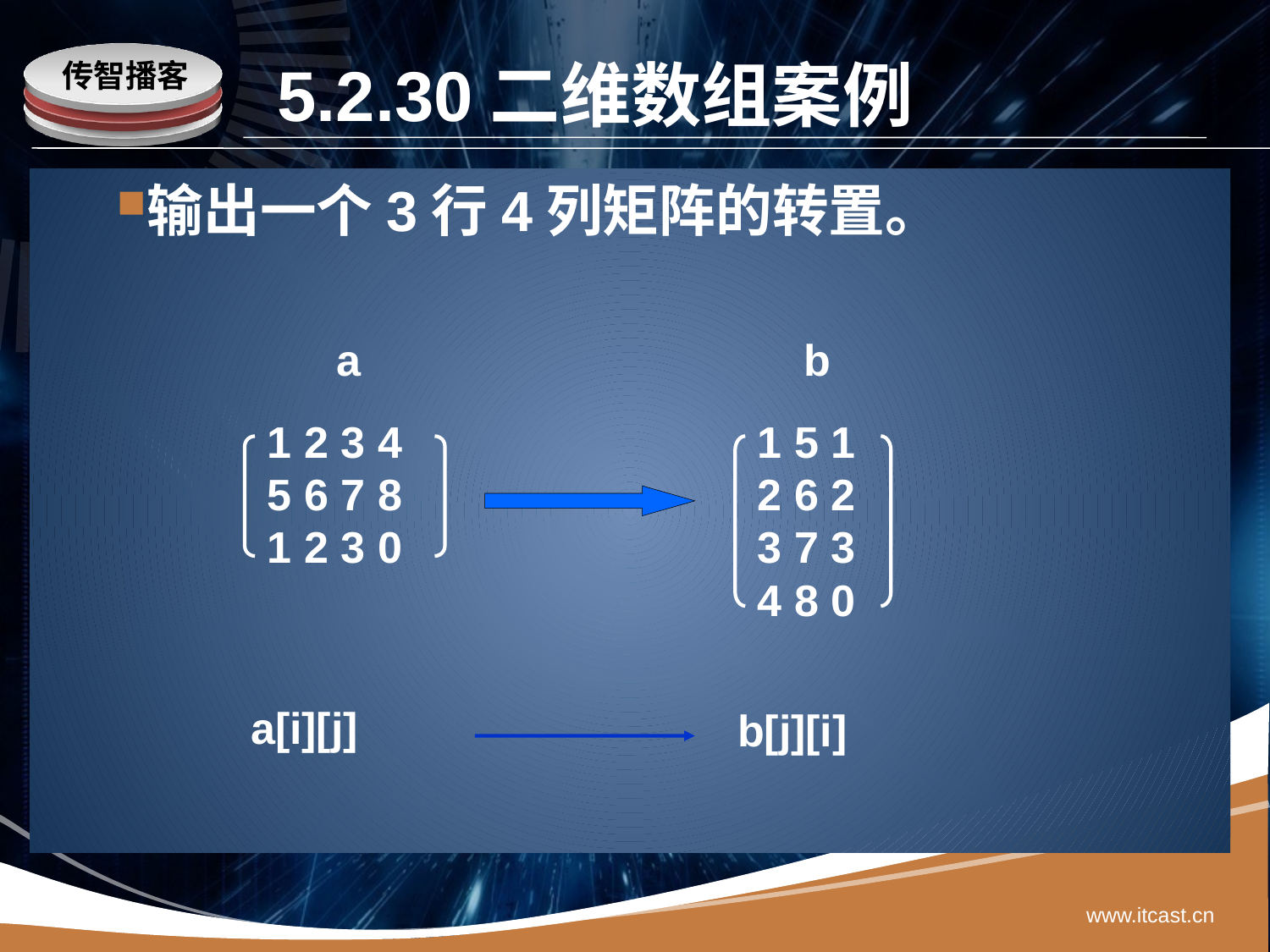

# 5.2.30二维数组案例

输出一个3行4列矩阵的转置。
a
b
1 2 3 4
5 6 7 8
1 2 3 0
1 5 1
2 6 2
3 7 3
4 8 0

a[i][j]
b[j][i]

www.itcast.cn